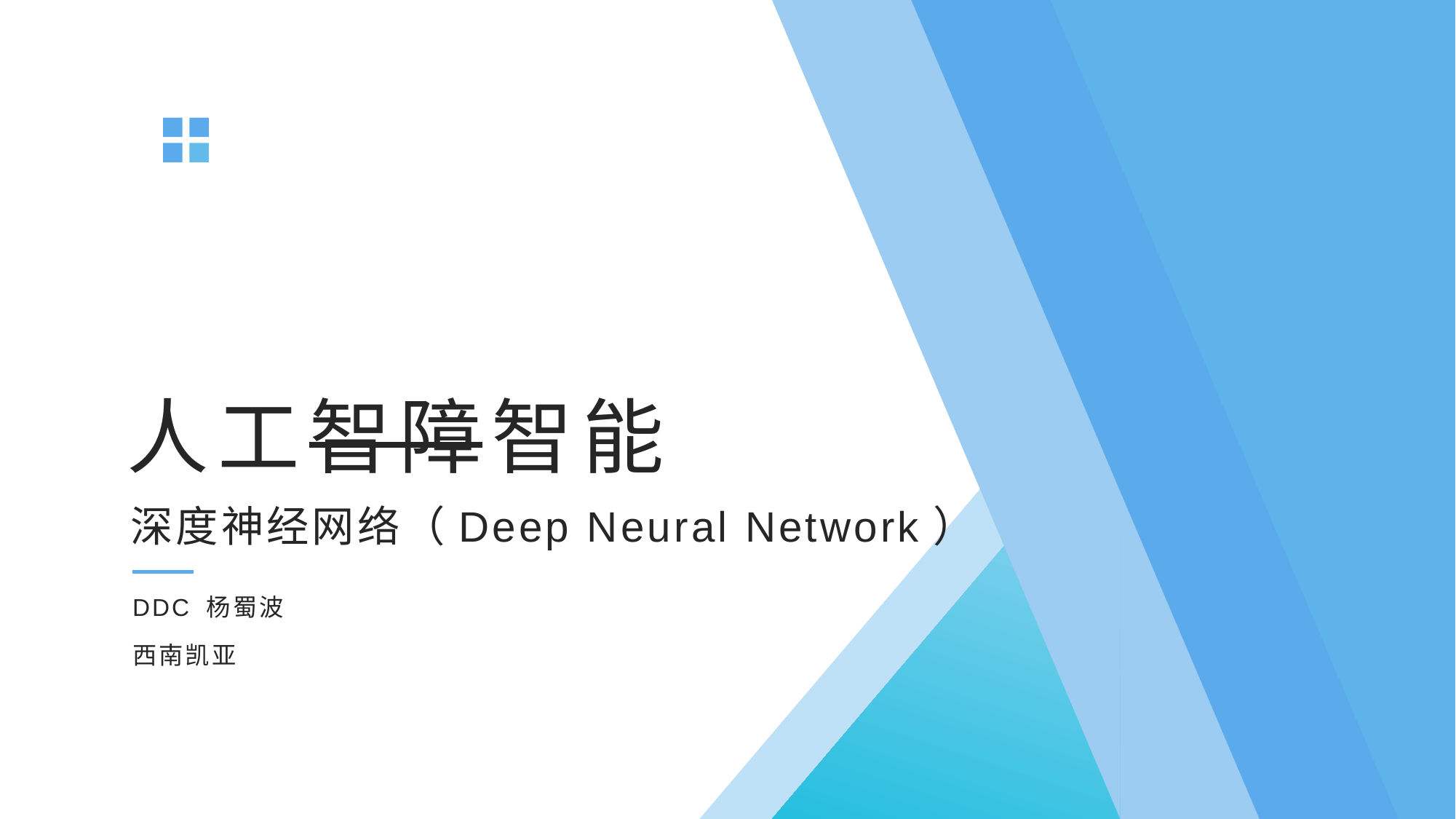

# 人工智障智能
深度神经网络（Deep Neural Network）
DDC 杨蜀波
西南凯亚